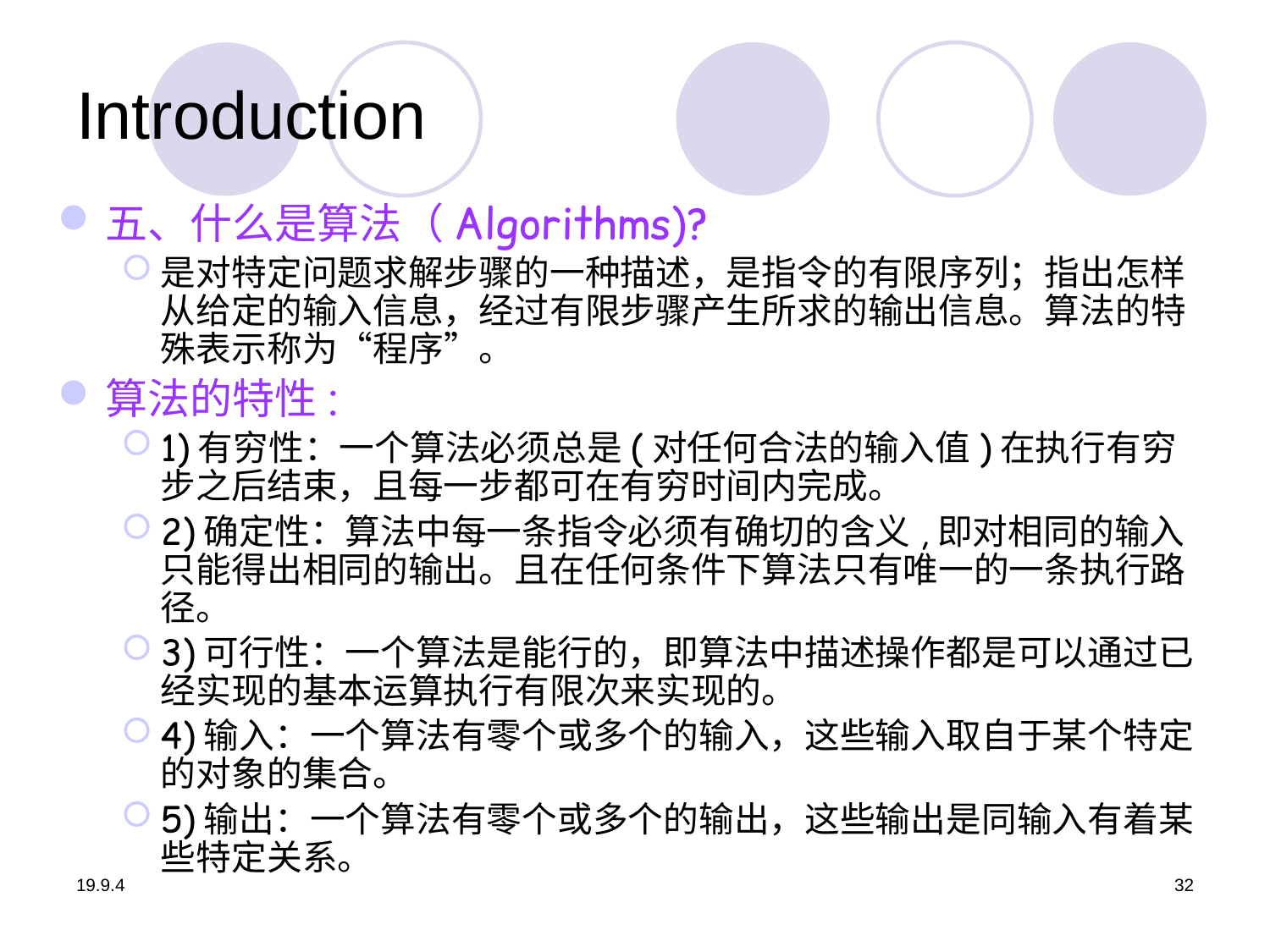

# Introduction
五、什么是算法（Algorithms)?
是对特定问题求解步骤的一种描述，是指令的有限序列；指出怎样从给定的输入信息，经过有限步骤产生所求的输出信息。算法的特殊表示称为“程序”。
算法的特性:
1)有穷性：一个算法必须总是(对任何合法的输入值)在执行有穷步之后结束，且每一步都可在有穷时间内完成。
2)确定性：算法中每一条指令必须有确切的含义,即对相同的输入只能得出相同的输出。且在任何条件下算法只有唯一的一条执行路径。
3)可行性：一个算法是能行的，即算法中描述操作都是可以通过已经实现的基本运算执行有限次来实现的。
4)输入：一个算法有零个或多个的输入，这些输入取自于某个特定的对象的集合。
5)输出：一个算法有零个或多个的输出，这些输出是同输入有着某些特定关系。
19.9.4
32